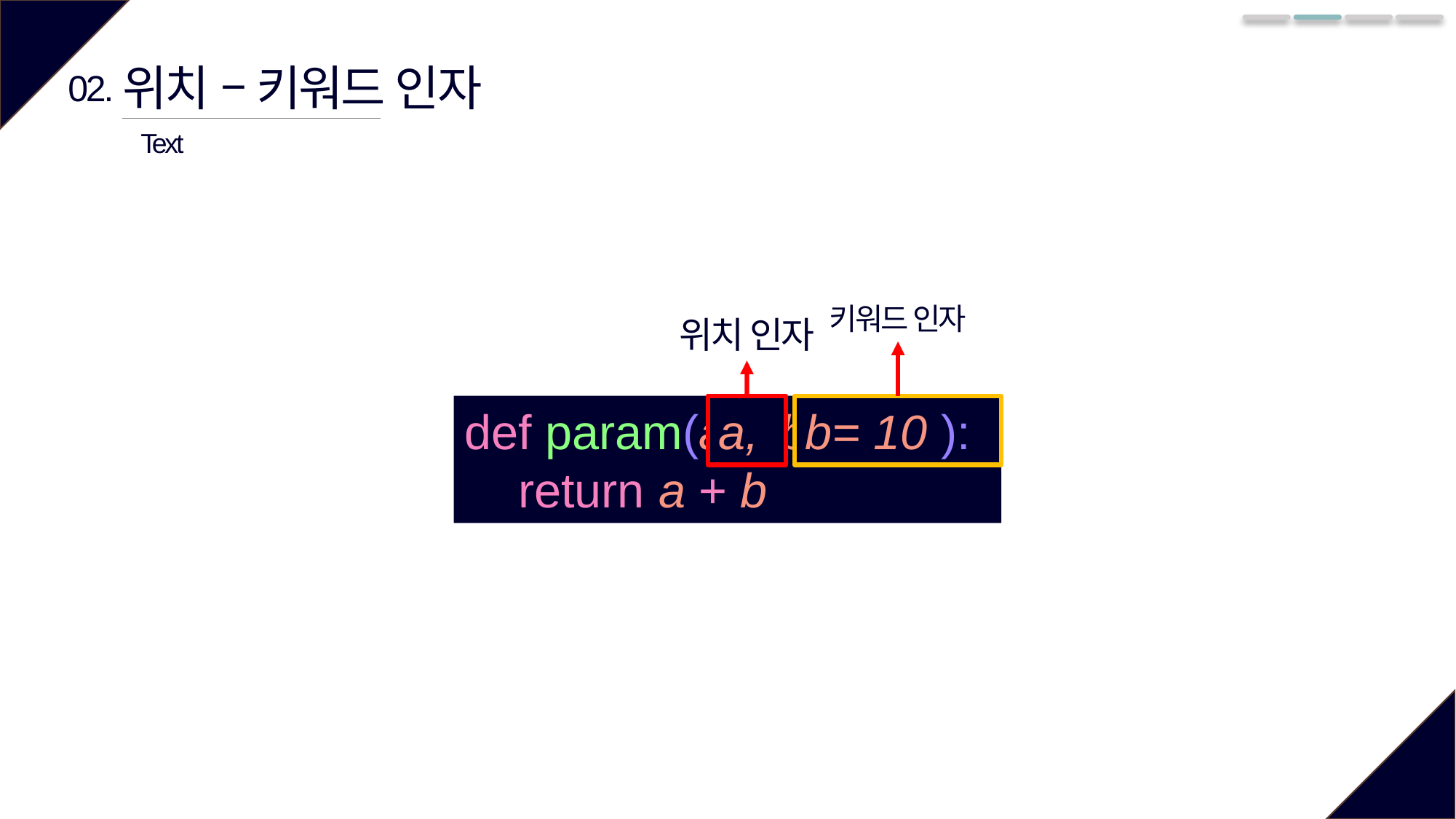

위치 – 키워드 인자
02.
Text
키워드 인자
위치 인자
def param(a,   b=10):
    return a + b
a,
b= 10 ):